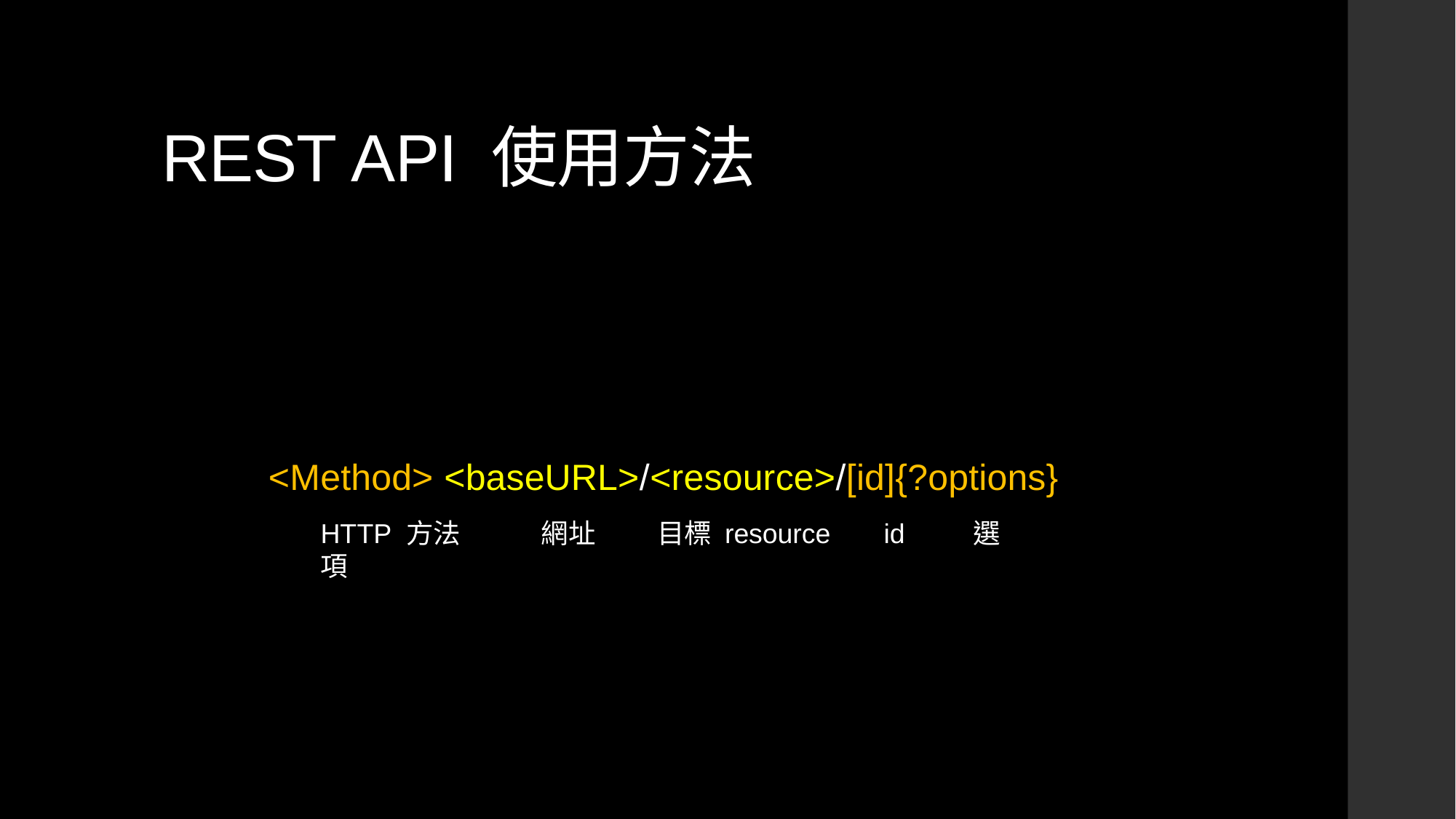

# REST API 使用方法
<Method> <baseURL>/<resource>/[id]{?options}
HTTP 方法             網址          目標 resource       id        選項